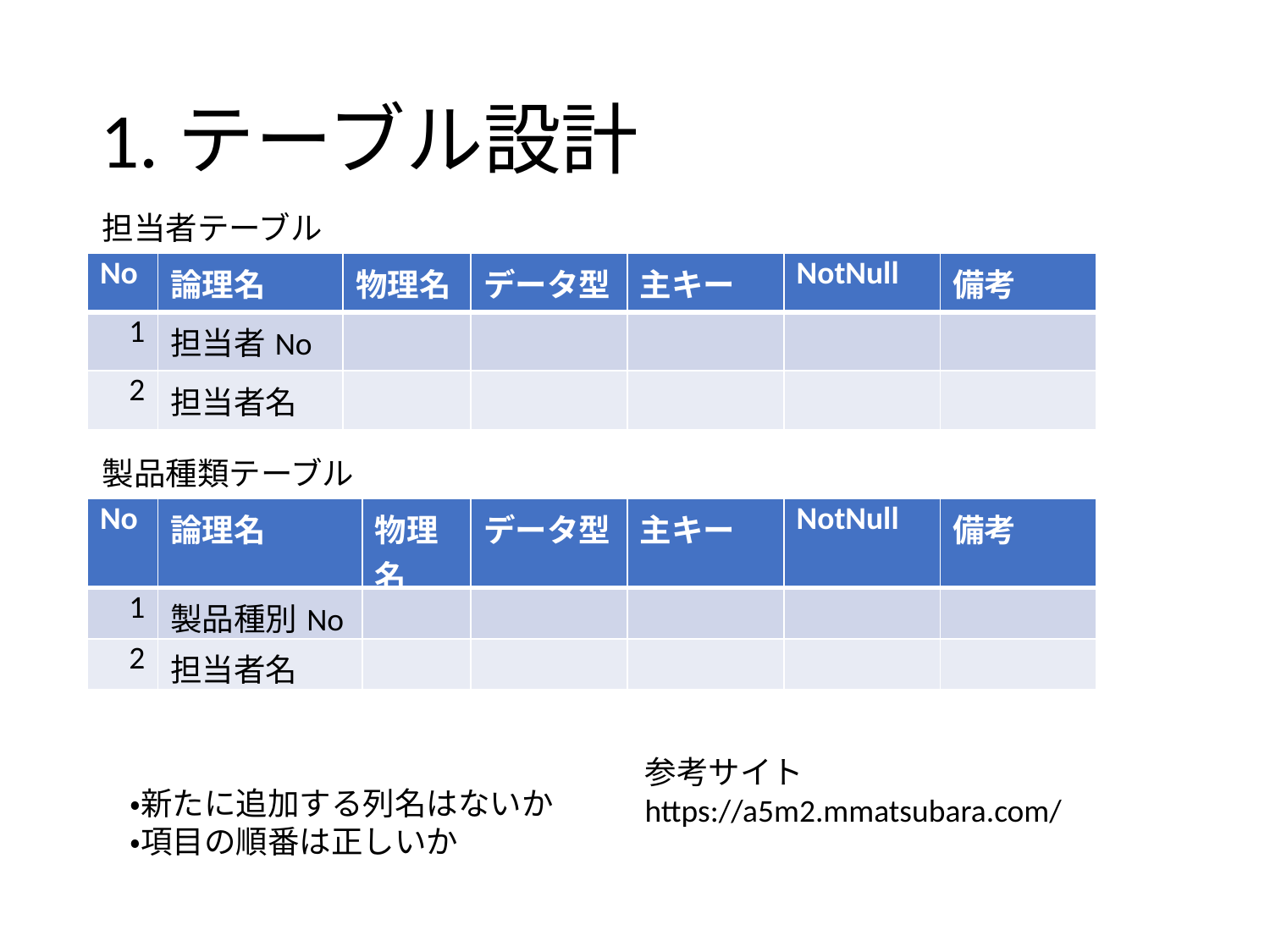

# 1.テーブル設計
担当者テーブル
| No | 論理名 | 物理名 | データ型 | 主キー | NotNull | 備考 |
| --- | --- | --- | --- | --- | --- | --- |
| 1 | 担当者No |  |  |  |  |  |
| 2 | 担当者名 |  |  |  |  |  |
製品種類テーブル
| No | 論理名 | 物理名 | データ型 | 主キー | NotNull | 備考 |
| --- | --- | --- | --- | --- | --- | --- |
| 1 | 製品種別No |  |  |  |  |  |
| 2 | 担当者名 |  |  |  |  |  |
参考サイト
https://a5m2.mmatsubara.com/
・新たに追加する列名はないか
・項目の順番は正しいか